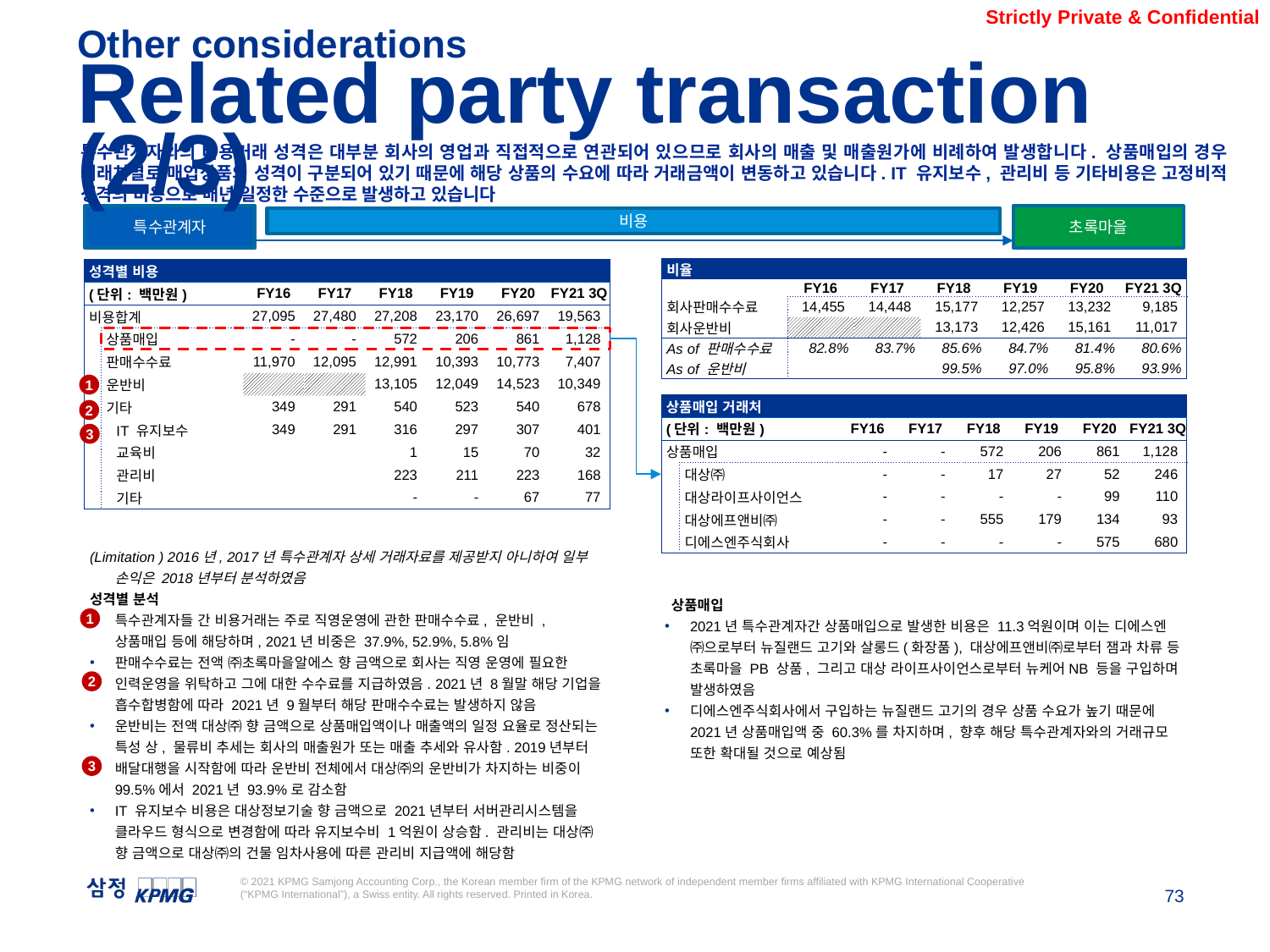

Other considerations
Related party transaction (2/3)
특수관계자와의 비용거래 성격은 대부분 회사의 영업과 직접적으로 연관되어 있으므로 회사의 매출 및 매출원가에 비례하여 발생합니다. 상품매입의 경우 거래처별로 매입상품의 성격이 구분되어 있기 때문에 해당 상품의 수요에 따라 거래금액이 변동하고 있습니다. IT 유지보수, 관리비 등 기타비용은 고정비적 성격의 비용으로 매년 일정한 수준으로 발생하고 있습니다
특수관계자
초록마을
비용
| 비율 |  |  |  |  |  |  |
| --- | --- | --- | --- | --- | --- | --- |
|  | FY16 | FY17 | FY18 | FY19 | FY20 | FY21 3Q |
| 회사판매수수료 | 14,455 | 14,448 | 15,177 | 12,257 | 13,232 | 9,185 |
| 회사운반비 |  |  | 13,173 | 12,426 | 15,161 | 11,017 |
| As of 판매수수료 | 82.8% | 83.7% | 85.6% | 84.7% | 81.4% | 80.6% |
| As of 운반비 |  |  | 99.5% | 97.0% | 95.8% | 93.9% |
| 성격별 비용 |  |  |  |  |  |  |  |
| --- | --- | --- | --- | --- | --- | --- | --- |
| (단위: 백만원) |  | FY16 | FY17 | FY18 | FY19 | FY20 | FY21 3Q |
| 비용합계 |  | 27,095 | 27,480 | 27,208 | 23,170 | 26,697 | 19,563 |
|  | 상품매입 | - | - | 572 | 206 | 861 | 1,128 |
|  | 판매수수료 | 11,970 | 12,095 | 12,991 | 10,393 | 10,773 | 7,407 |
|  | 운반비 |  |  | 13,105 | 12,049 | 14,523 | 10,349 |
|  | 기타 | 349 | 291 | 540 | 523 | 540 | 678 |
|  | IT 유지보수 | 349 | 291 | 316 | 297 | 307 | 401 |
|  | 교육비 |  |  | 1 | 15 | 70 | 32 |
|  | 관리비 |  |  | 223 | 211 | 223 | 168 |
|  | 기타 |  |  | - | - | 67 | 77 |

1
| 상품매입 거래처 |  |  |  |  |  |  |  |
| --- | --- | --- | --- | --- | --- | --- | --- |
| (단위: 백만원) |  | FY16 | FY17 | FY18 | FY19 | FY20 | FY21 3Q |
| 상품매입 |  | - | - | 572 | 206 | 861 | 1,128 |
|  | 대상㈜ | - | - | 17 | 27 | 52 | 246 |
|  | 대상라이프사이언스 | - | - | - | - | 99 | 110 |
|  | 대상에프앤비㈜ | - | - | 555 | 179 | 134 | 93 |
|  | 디에스엔주식회사 | - | - | - | - | 575 | 680 |
2
3
(Limitation ) 2016년, 2017년 특수관계자 상세 거래자료를 제공받지 아니하여 일부  손익은 2018년부터 분석하였음
성격별 분석
특수관계자들 간 비용거래는 주로 직영운영에 관한 판매수수료, 운반비 , 상품매입 등에 해당하며, 2021년 비중은 37.9%, 52.9%, 5.8%임
판매수수료는 전액 ㈜초록마을알에스 향 금액으로 회사는 직영 운영에 필요한 인력운영을 위탁하고 그에 대한 수수료를 지급하였음. 2021년 8월말 해당 기업을 흡수합병함에 따라 2021년 9월부터 해당 판매수수료는 발생하지 않음
운반비는 전액 대상㈜ 향 금액으로 상품매입액이나 매출액의 일정 요율로 정산되는 특성 상, 물류비 추세는 회사의 매출원가 또는 매출 추세와 유사함. 2019년부터 배달대행을 시작함에 따라 운반비 전체에서 대상㈜의 운반비가 차지하는 비중이 99.5%에서 2021년 93.9%로 감소함
IT 유지보수 비용은 대상정보기술 향 금액으로 2021년부터 서버관리시스템을 클라우드 형식으로 변경함에 따라 유지보수비 1억원이 상승함. 관리비는 대상㈜ 향 금액으로 대상㈜의 건물 임차사용에 따른 관리비 지급액에 해당함
 상품매입
2021년 특수관계자간 상품매입으로 발생한 비용은 11.3억원이며 이는 디에스엔㈜으로부터 뉴질랜드 고기와 살롱드(화장품), 대상에프앤비㈜로부터 잼과 차류 등 초록마을 PB 상품, 그리고 대상 라이프사이언스로부터 뉴케어NB 등을 구입하며 발생하였음
디에스엔주식회사에서 구입하는 뉴질랜드 고기의 경우 상품 수요가 높기 때문에 2021년 상품매입액 중 60.3%를 차지하며, 향후 해당 특수관계자와의 거래규모 또한 확대될 것으로 예상됨
1
2
3